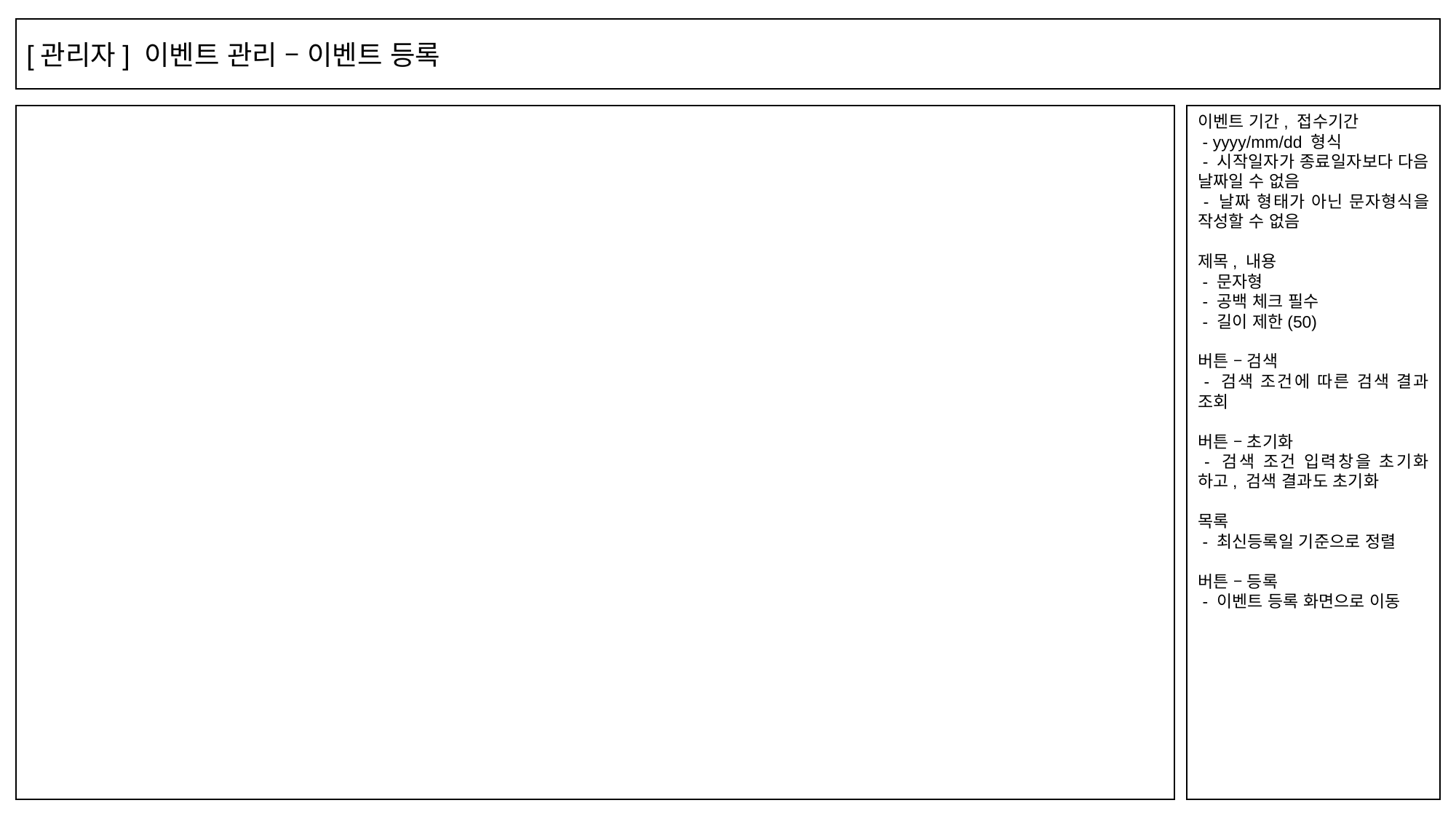

[관리자] 이벤트 관리 – 이벤트 등록

이벤트 기간, 접수기간
 - yyyy/mm/dd 형식
 - 시작일자가 종료일자보다 다음 날짜일 수 없음
 - 날짜 형태가 아닌 문자형식을 작성할 수 없음

제목, 내용
 - 문자형
 - 공백 체크 필수
 - 길이 제한(50)

버튼 – 검색
 - 검색 조건에 따른 검색 결과 조회

버튼 – 초기화
 - 검색 조건 입력창을 초기화 하고, 검색 결과도 초기화

목록
 - 최신등록일 기준으로 정렬

버튼 – 등록
 - 이벤트 등록 화면으로 이동